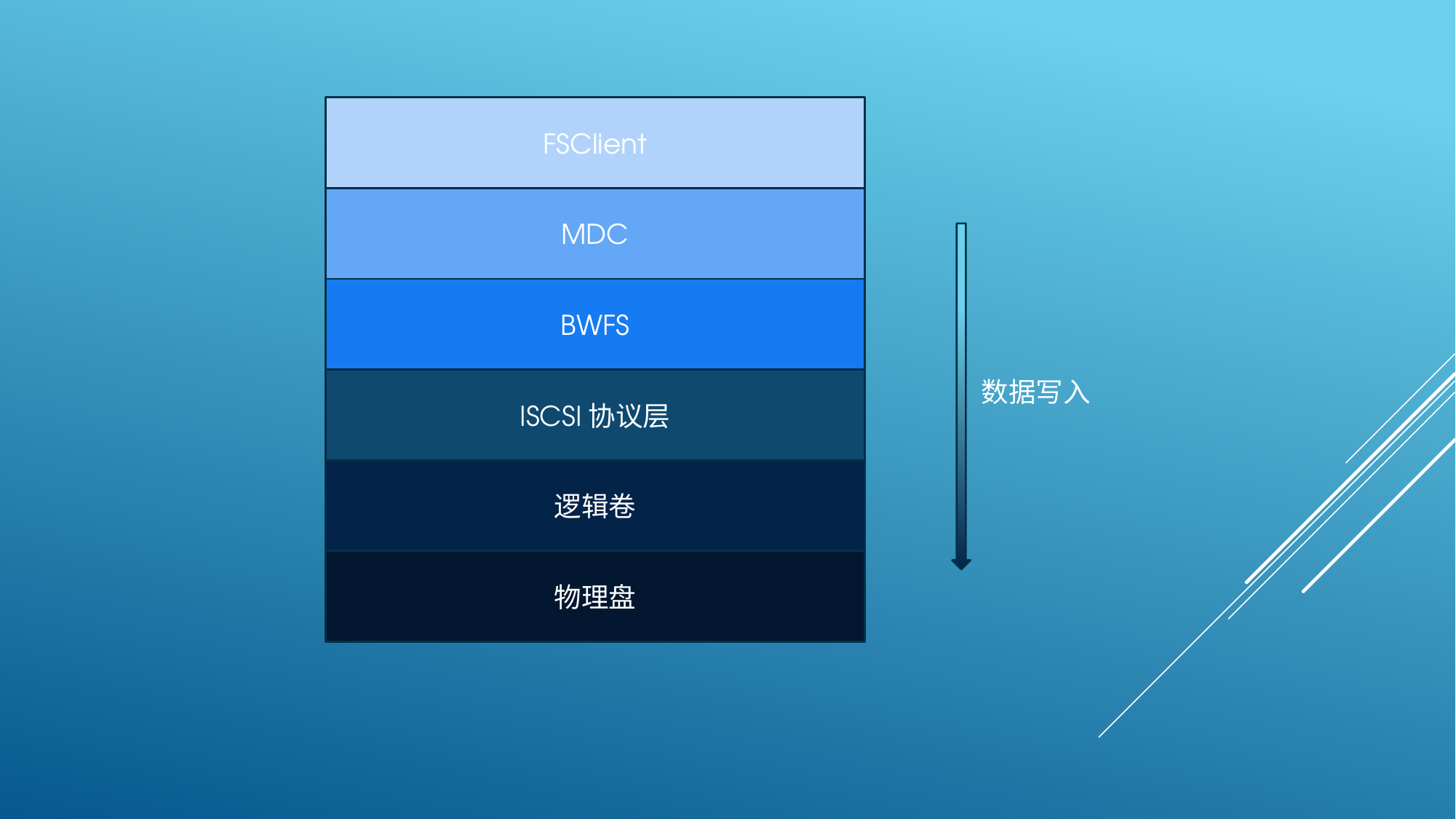

FSClient
MDC

BWFS
ISCSI协议层
数据写入
逻辑卷
物理盘